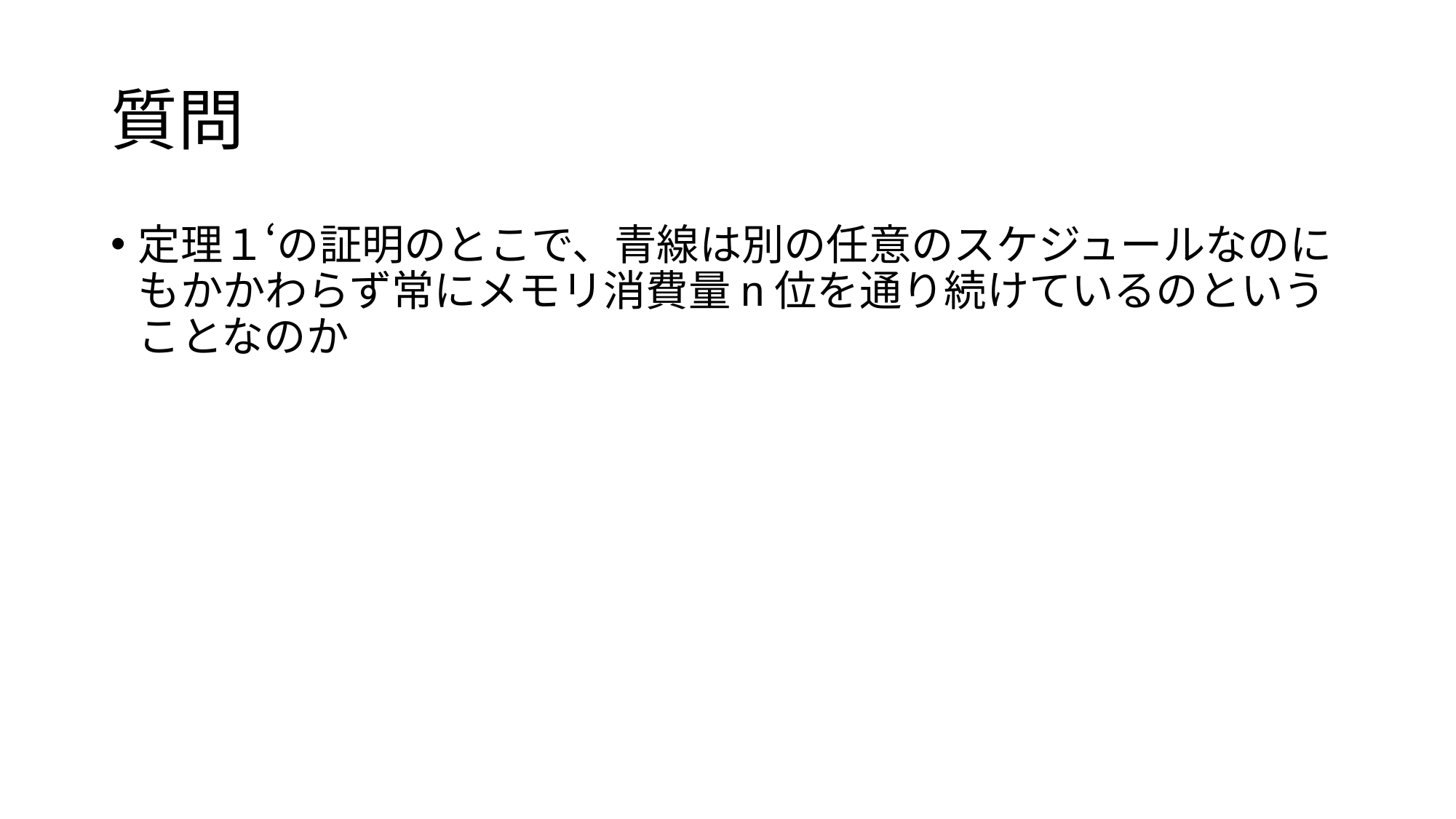

# 質問
定理１‘の証明のとこで、青線は別の任意のスケジュールなのにもかかわらず常にメモリ消費量n位を通り続けているのということなのか